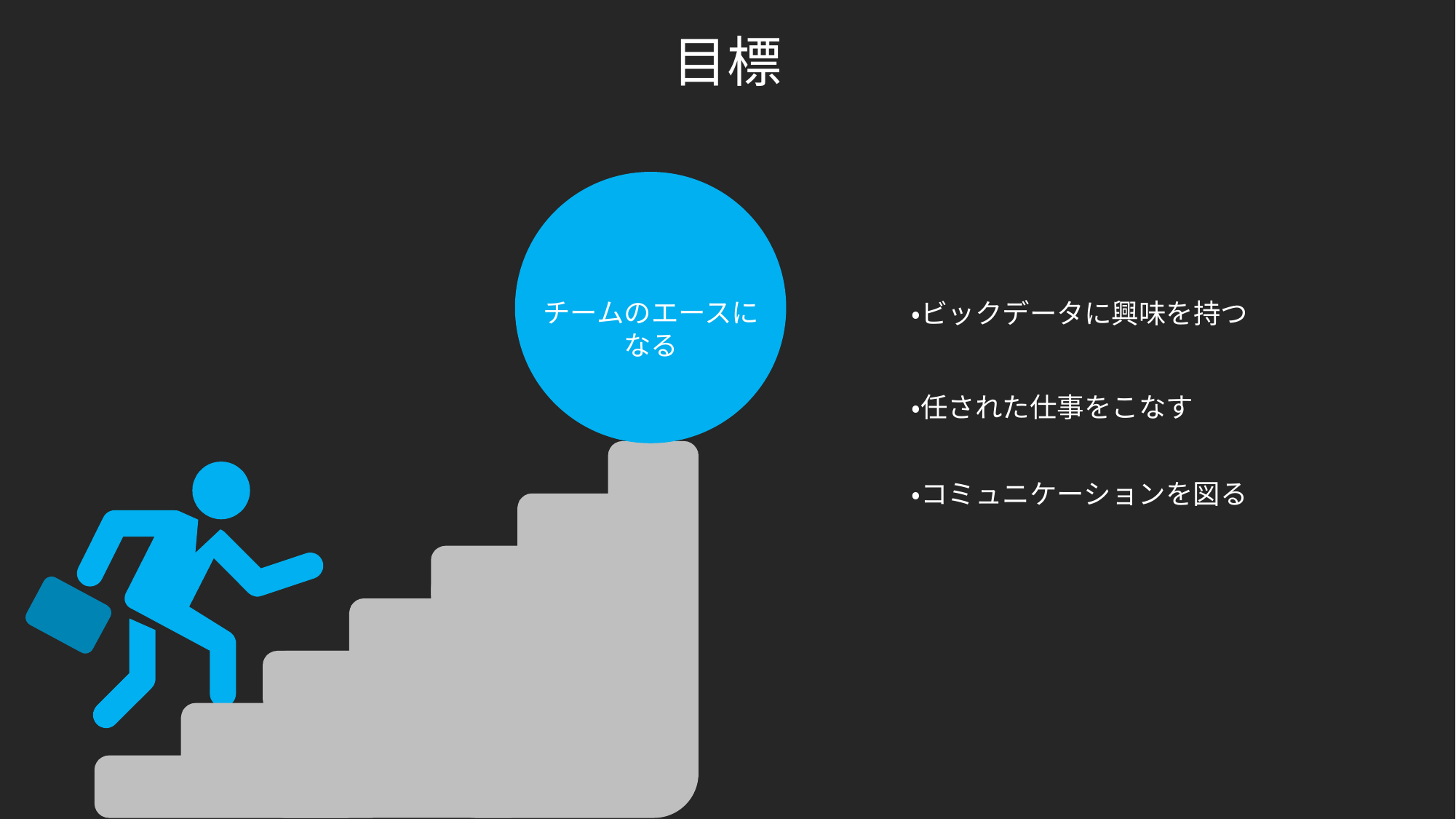

目標

チームのエースになる
・ビックデータに興味を持つ
・任された仕事をこなす

・コミュニケーションを図る